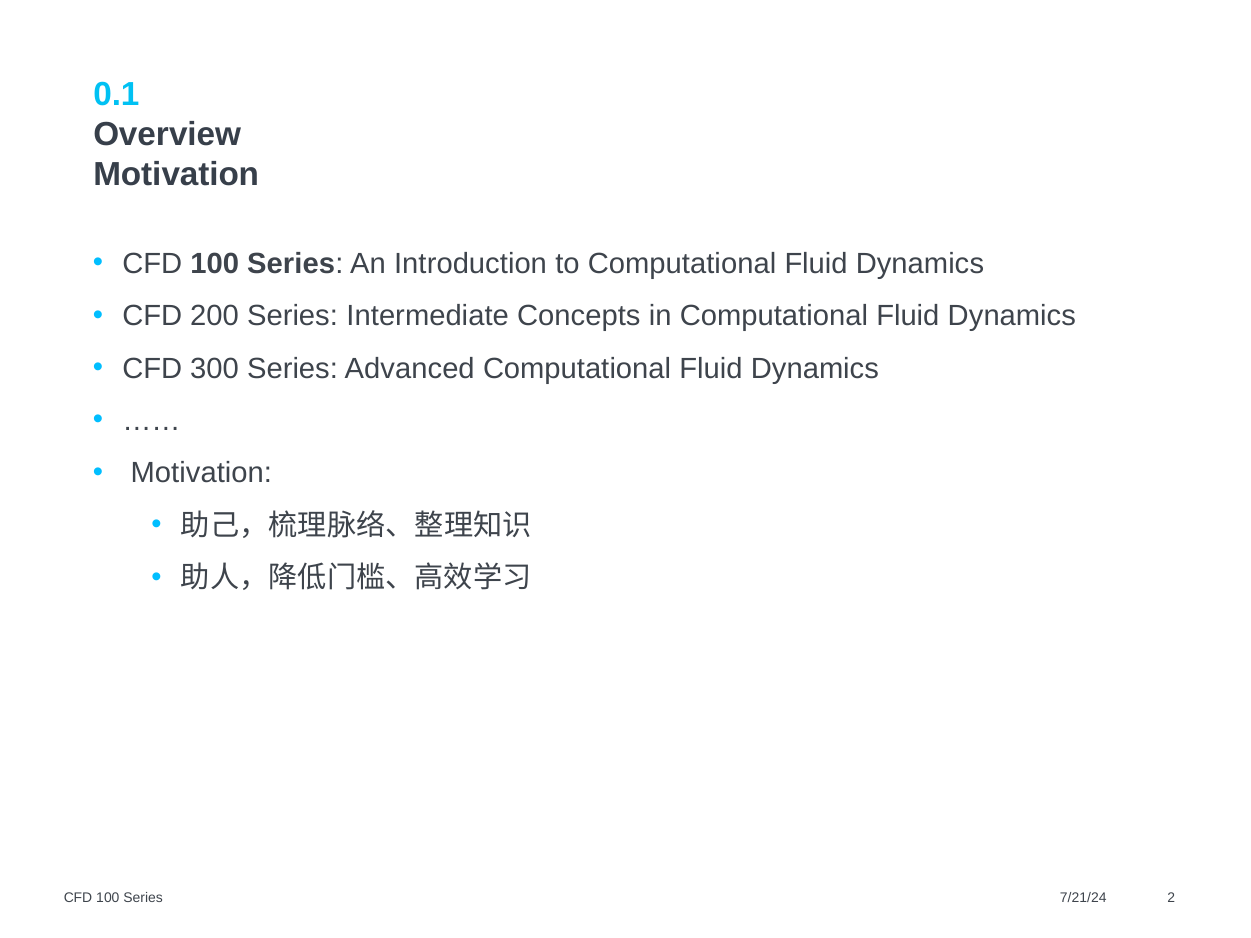

0.1
Overview
Motivation

CFD 100 Series: An Introduction to Computational Fluid Dynamics
CFD 200 Series: Intermediate Concepts in Computational Fluid Dynamics
CFD 300 Series: Advanced Computational Fluid Dynamics
……
 Motivation:
助己，梳理脉络、整理知识
助人，降低门槛、高效学习
CFD 100 Series
7/21/24
2